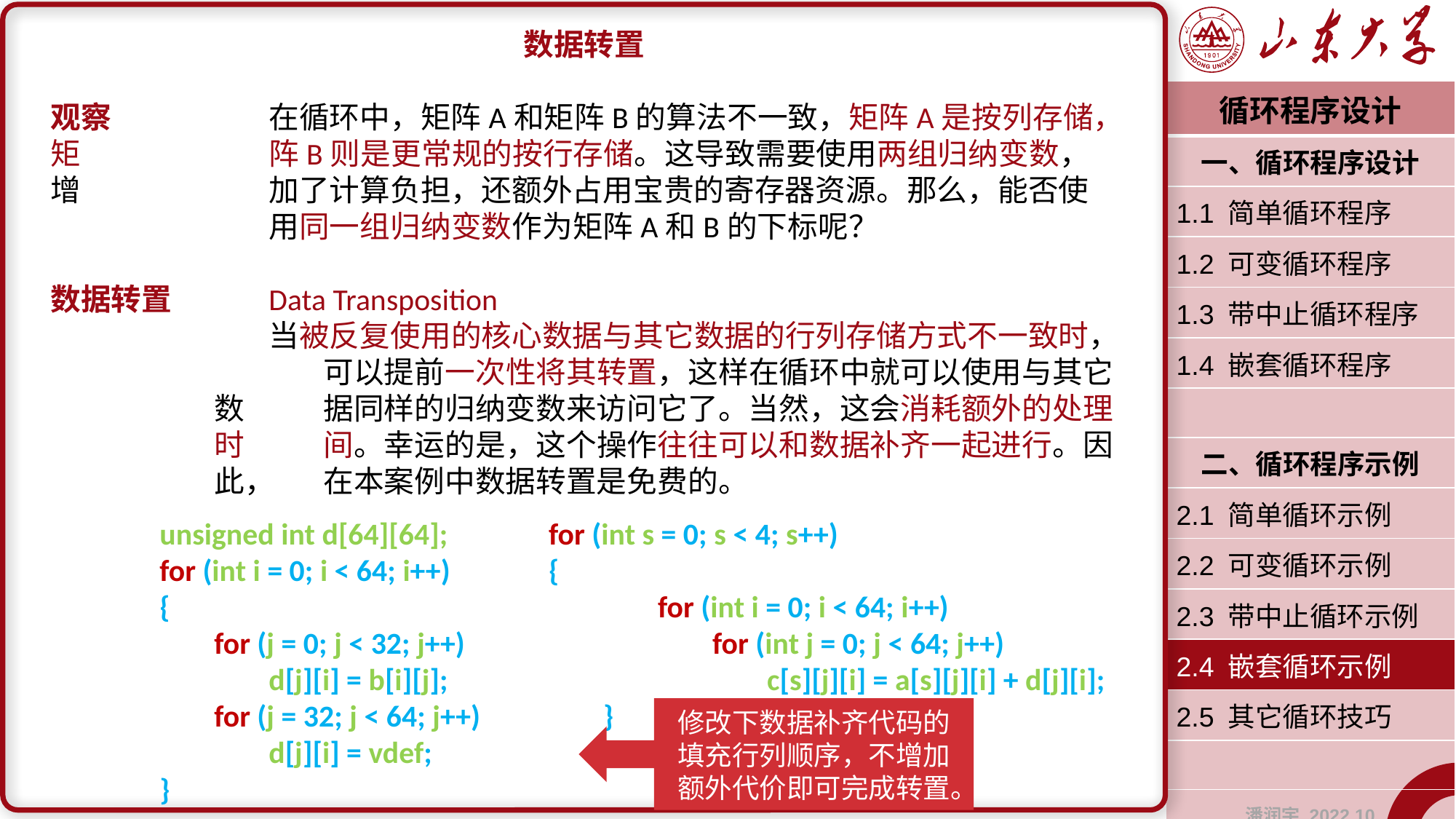

数据转置

观察		在循环中，矩阵A和矩阵B的算法不一致，矩阵A是按列存储，矩		阵B则是更常规的按行存储。这导致需要使用两组归纳变数，增		加了计算负担，还额外占用宝贵的寄存器资源。那么，能否使		用同一组归纳变数作为矩阵A和B的下标呢？

数据转置	Data Transposition
当被反复使用的核心数据与其它数据的行列存储方式不一致时，	可以提前一次性将其转置，这样在循环中就可以使用与其它数	据同样的归纳变数来访问它了。当然，这会消耗额外的处理时	间。幸运的是，这个操作往往可以和数据补齐一起进行。因此，	在本案例中数据转置是免费的。
| 循环程序设计 |
| --- |
| 一、循环程序设计 |
| 1.1 简单循环程序 |
| 1.2 可变循环程序 |
| 1.3 带中止循环程序 |
| 1.4 嵌套循环程序 |
|  |
| 二、循环程序示例 |
| 2.1 简单循环示例 |
| 2.2 可变循环示例 |
| 2.3 带中止循环示例 |
| 2.4 嵌套循环示例 |
| 2.5 其它循环技巧 |
|  |
| 潘润宇 2022.10 |
unsigned int d[64][64];
for (int i = 0; i < 64; i++)
{
for (j = 0; j < 32; j++)
d[j][i] = b[i][j];
for (j = 32; j < 64; j++)
d[j][i] = vdef;
}
for (int s = 0; s < 4; s++)
{
	for (int i = 0; i < 64; i++)
for (int j = 0; j < 64; j++)
		c[s][j][i] = a[s][j][i] + d[j][i];
}
修改下数据补齐代码的填充行列顺序，不增加额外代价即可完成转置。